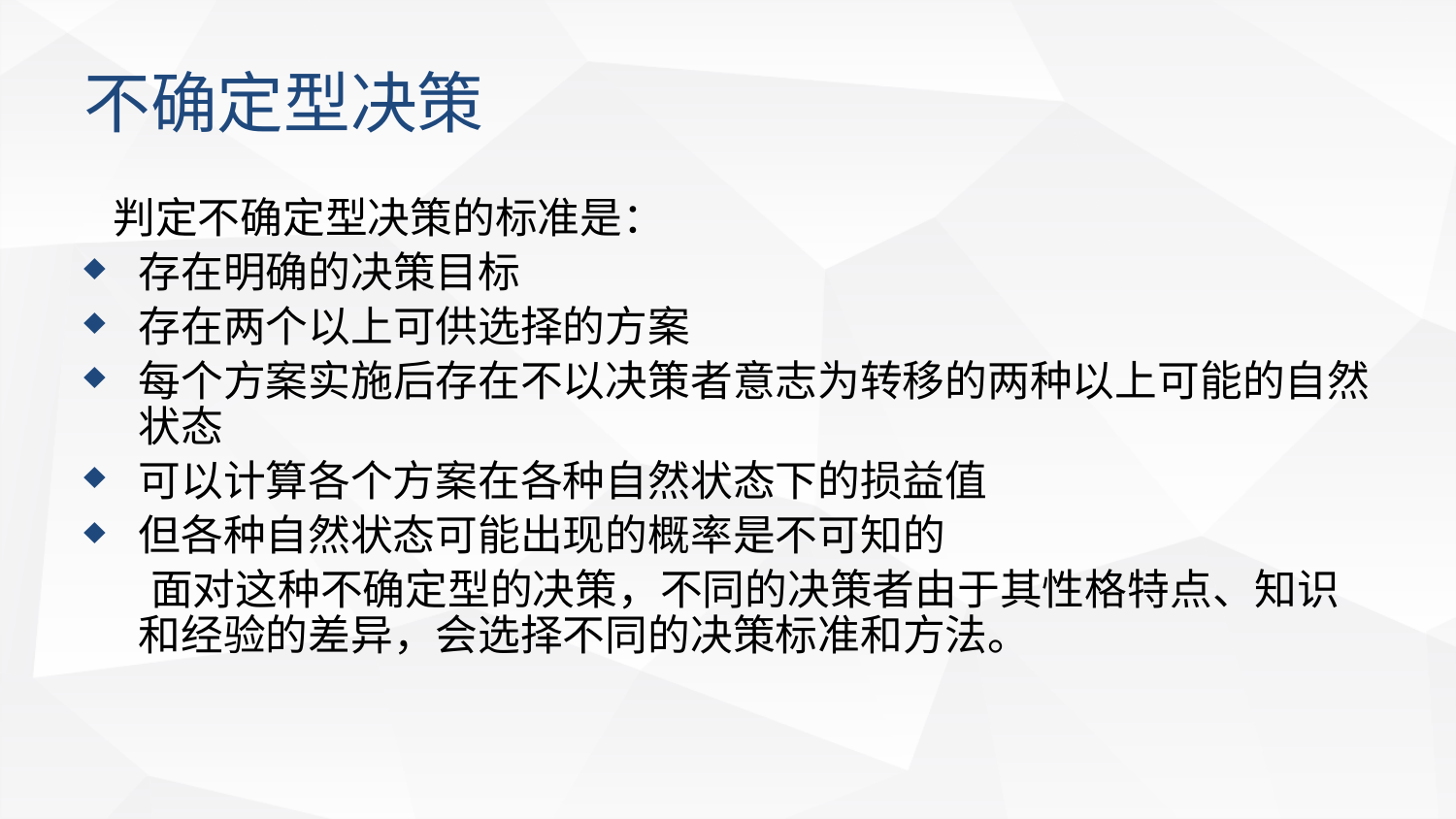

# 不确定型决策
  判定不确定型决策的标准是：
存在明确的决策目标
存在两个以上可供选择的方案
每个方案实施后存在不以决策者意志为转移的两种以上可能的自然状态
可以计算各个方案在各种自然状态下的损益值
但各种自然状态可能出现的概率是不可知的
      面对这种不确定型的决策，不同的决策者由于其性格特点、知识和经验的差异，会选择不同的决策标准和方法。
13